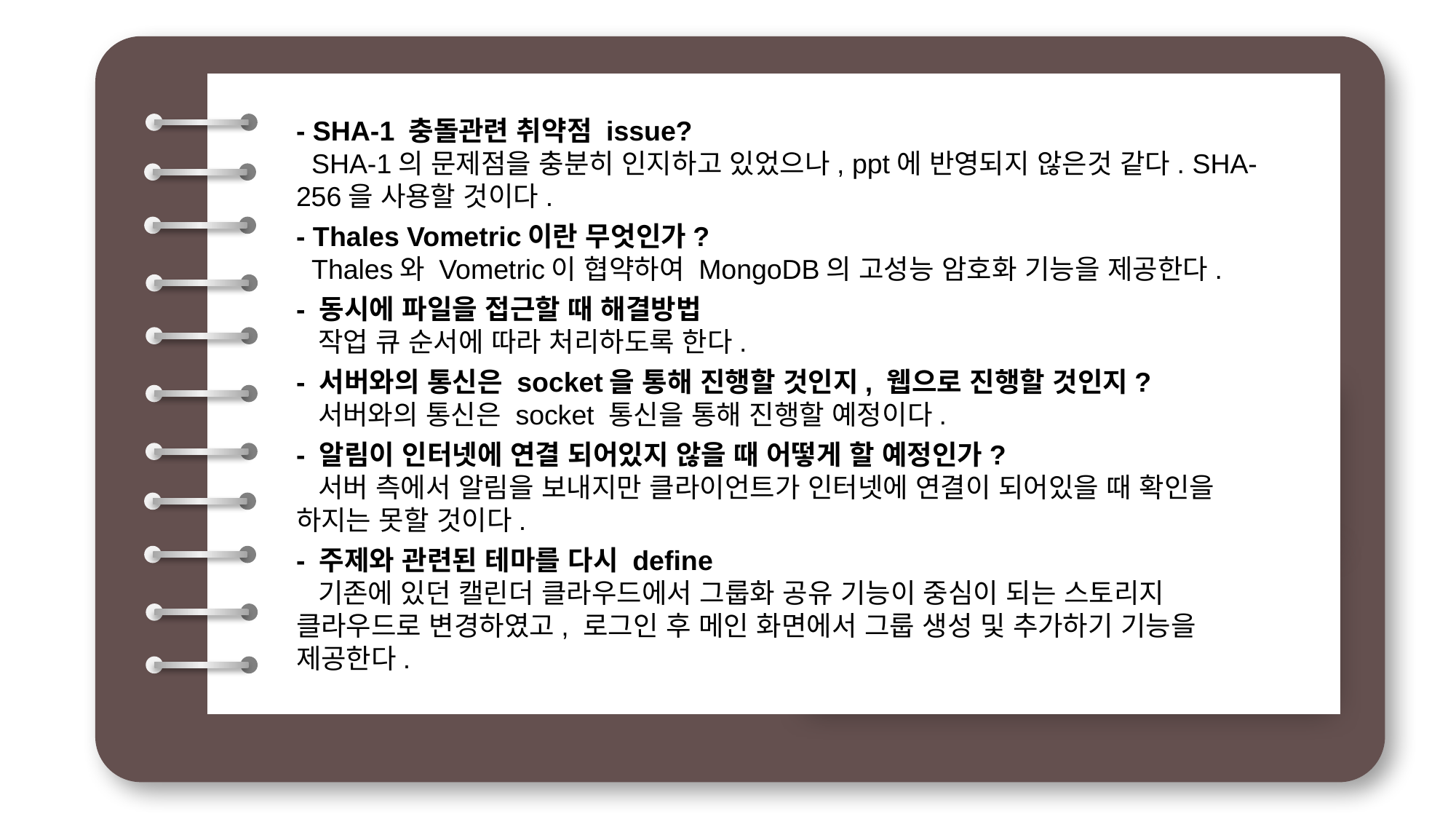

- SHA-1 충돌관련 취약점 issue?
  SHA-1의 문제점을 충분히 인지하고 있었으나, ppt에 반영되지 않은것 같다. SHA-256을 사용할 것이다.

- Thales Vometric이란 무엇인가?
  Thales와 Vometric이 협약하여 MongoDB의 고성능 암호화 기능을 제공한다.

- 동시에 파일을 접근할 때 해결방법
  작업 큐 순서에 따라 처리하도록 한다.

- 서버와의 통신은 socket을 통해 진행할 것인지, 웹으로 진행할 것인지?
  서버와의 통신은 socket 통신을 통해 진행할 예정이다.

- 알림이 인터넷에 연결 되어있지 않을 때 어떻게 할 예정인가?
  서버 측에서 알림을 보내지만 클라이언트가 인터넷에 연결이 되어있을 때 확인을 하지는 못할 것이다.

- 주제와 관련된 테마를 다시 define
  기존에 있던 캘린더 클라우드에서 그룹화 공유 기능이 중심이 되는 스토리지 클라우드로 변경하였고, 로그인 후 메인 화면에서 그룹 생성 및 추가하기 기능을 제공한다.